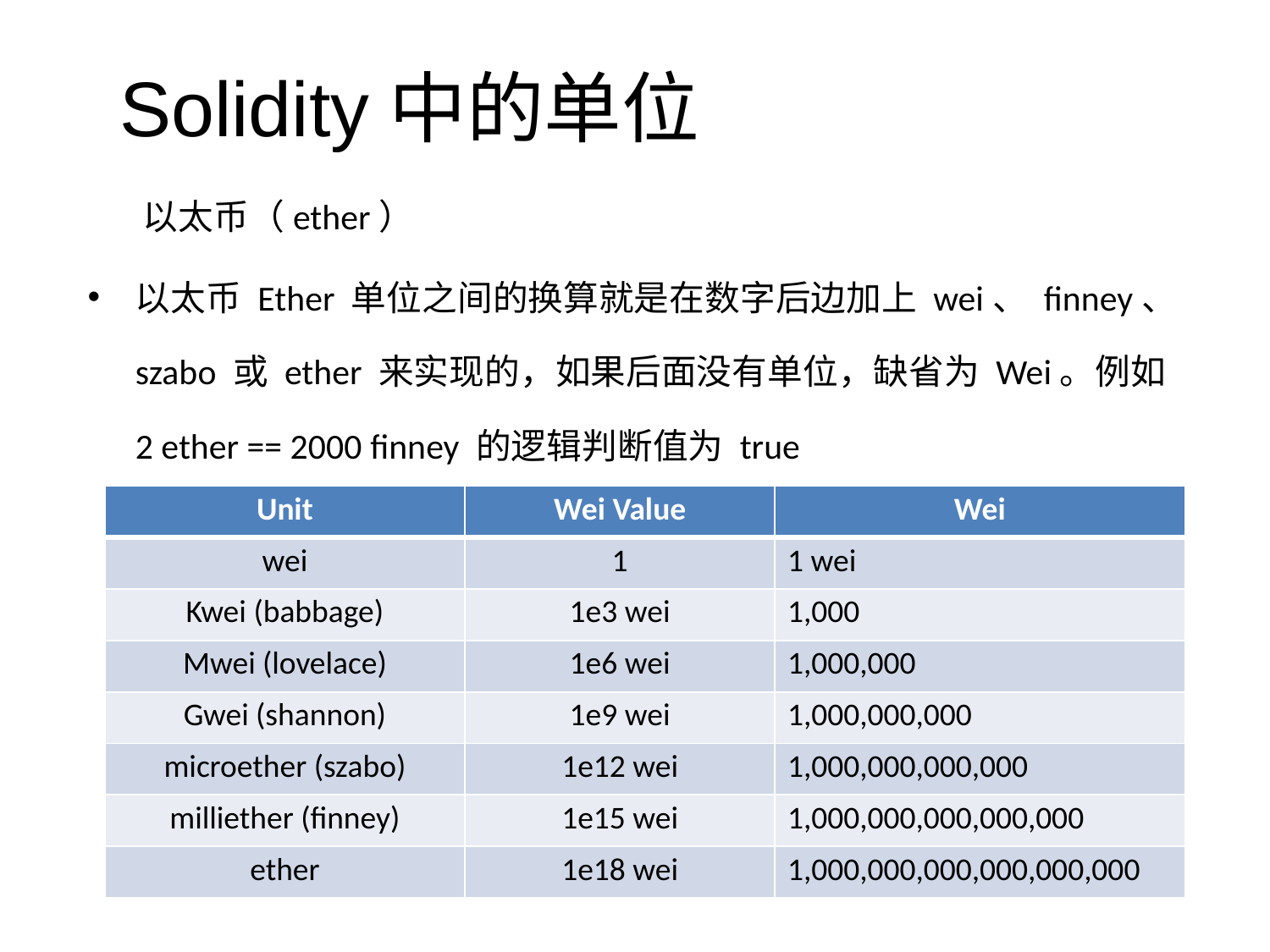

# Solidity中的单位
      以太币（ether）
以太币 Ether 单位之间的换算就是在数字后边加上 wei、 finney、 szabo 或 ether 来实现的，如果后面没有单位，缺省为 Wei。例如 2 ether == 2000 finney 的逻辑判断值为 true
| Unit | Wei Value | Wei |
| --- | --- | --- |
| wei | 1 | 1 wei |
| Kwei (babbage) | 1e3 wei | 1,000 |
| Mwei (lovelace) | 1e6 wei | 1,000,000 |
| Gwei (shannon) | 1e9 wei | 1,000,000,000 |
| microether (szabo) | 1e12 wei | 1,000,000,000,000 |
| milliether (finney) | 1e15 wei | 1,000,000,000,000,000 |
| ether | 1e18 wei | 1,000,000,000,000,000,000 |